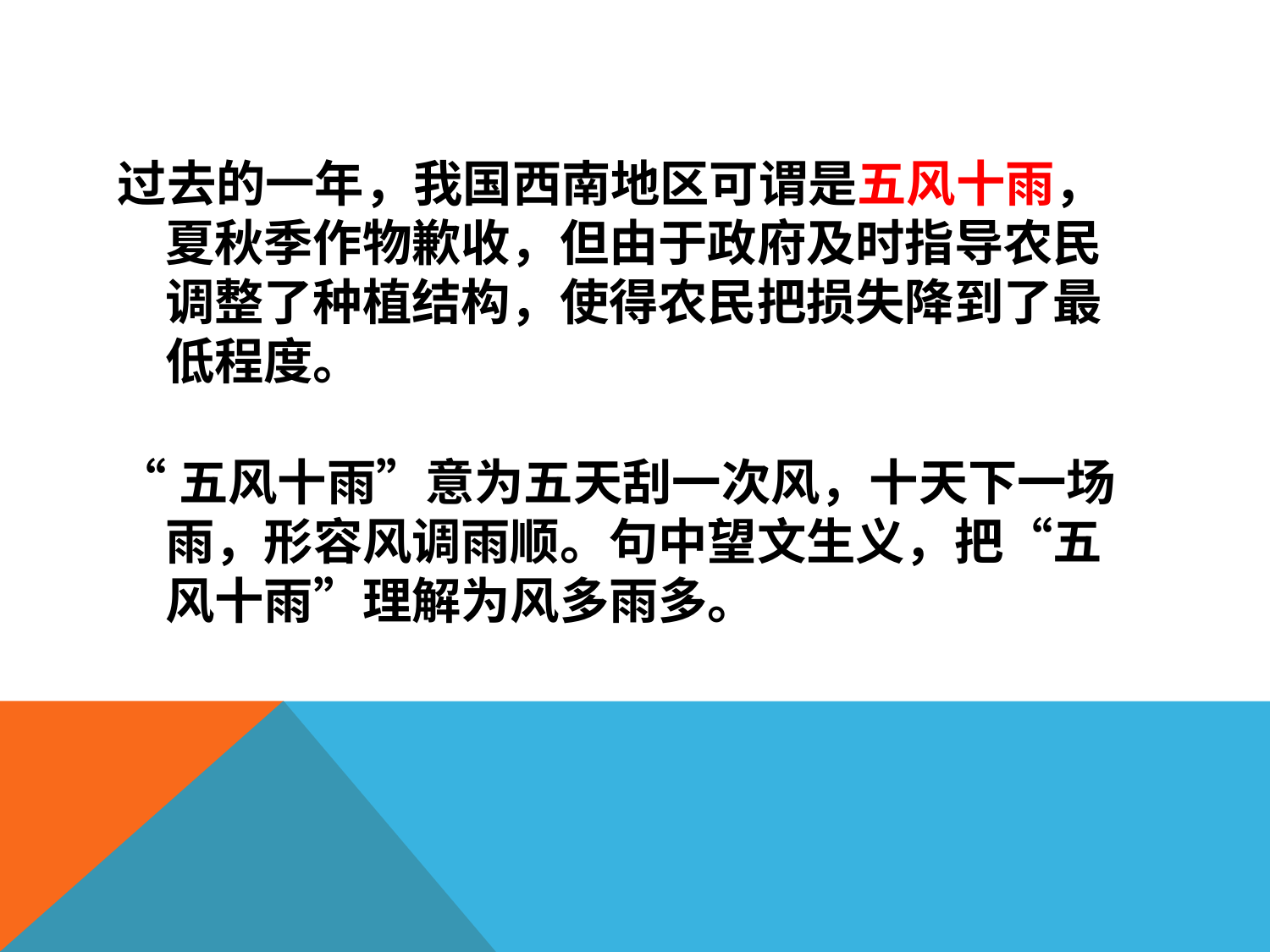

#
过去的一年，我国西南地区可谓是五风十雨，夏秋季作物歉收，但由于政府及时指导农民调整了种植结构，使得农民把损失降到了最低程度。

“五风十雨”意为五天刮一次风，十天下一场雨，形容风调雨顺。句中望文生义，把“五风十雨”理解为风多雨多。